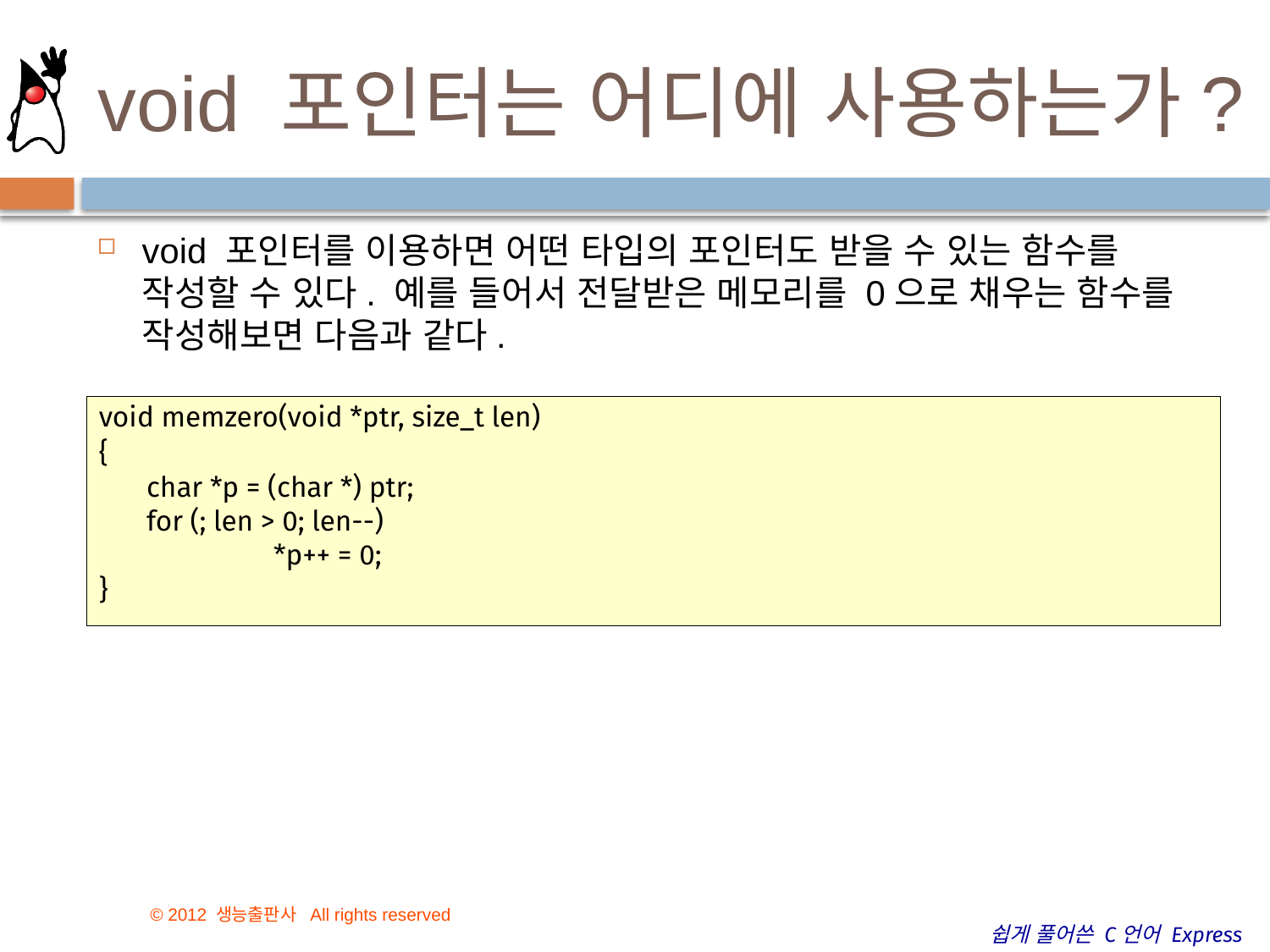

# void 포인터는 어디에 사용하는가?
void 포인터를 이용하면 어떤 타입의 포인터도 받을 수 있는 함수를 작성할 수 있다. 예를 들어서 전달받은 메모리를 0으로 채우는 함수를 작성해보면 다음과 같다.
void memzero(void *ptr, size_t len)
{
	char *p = (char *) ptr;
	for (; len > 0; len--)
		*p++ = 0;
}